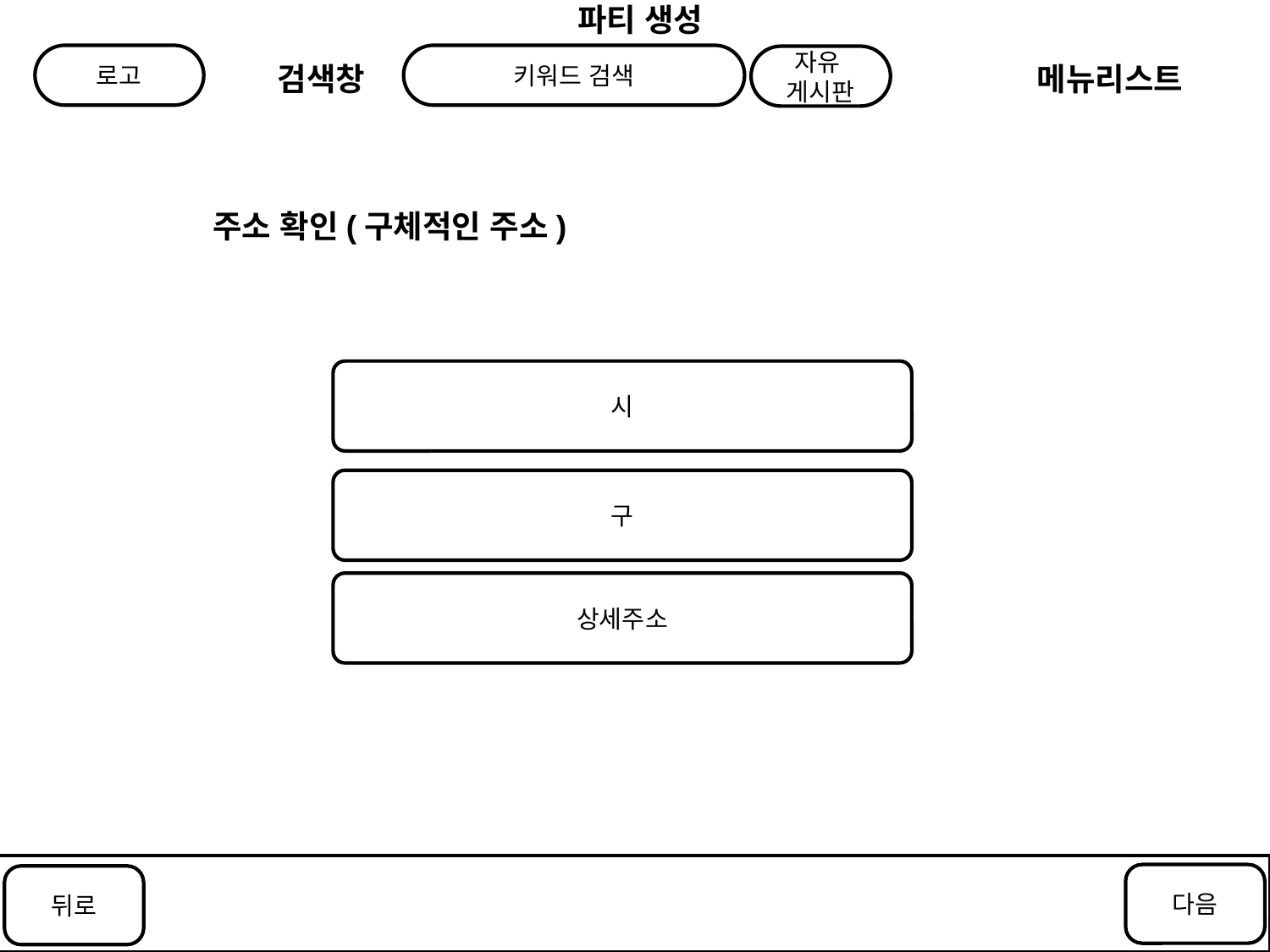

파티 생성
로고
키워드 검색
자유
게시판
검색창
메뉴리스트
주소 확인(구체적인 주소)
시
구
상세주소

다음
뒤로